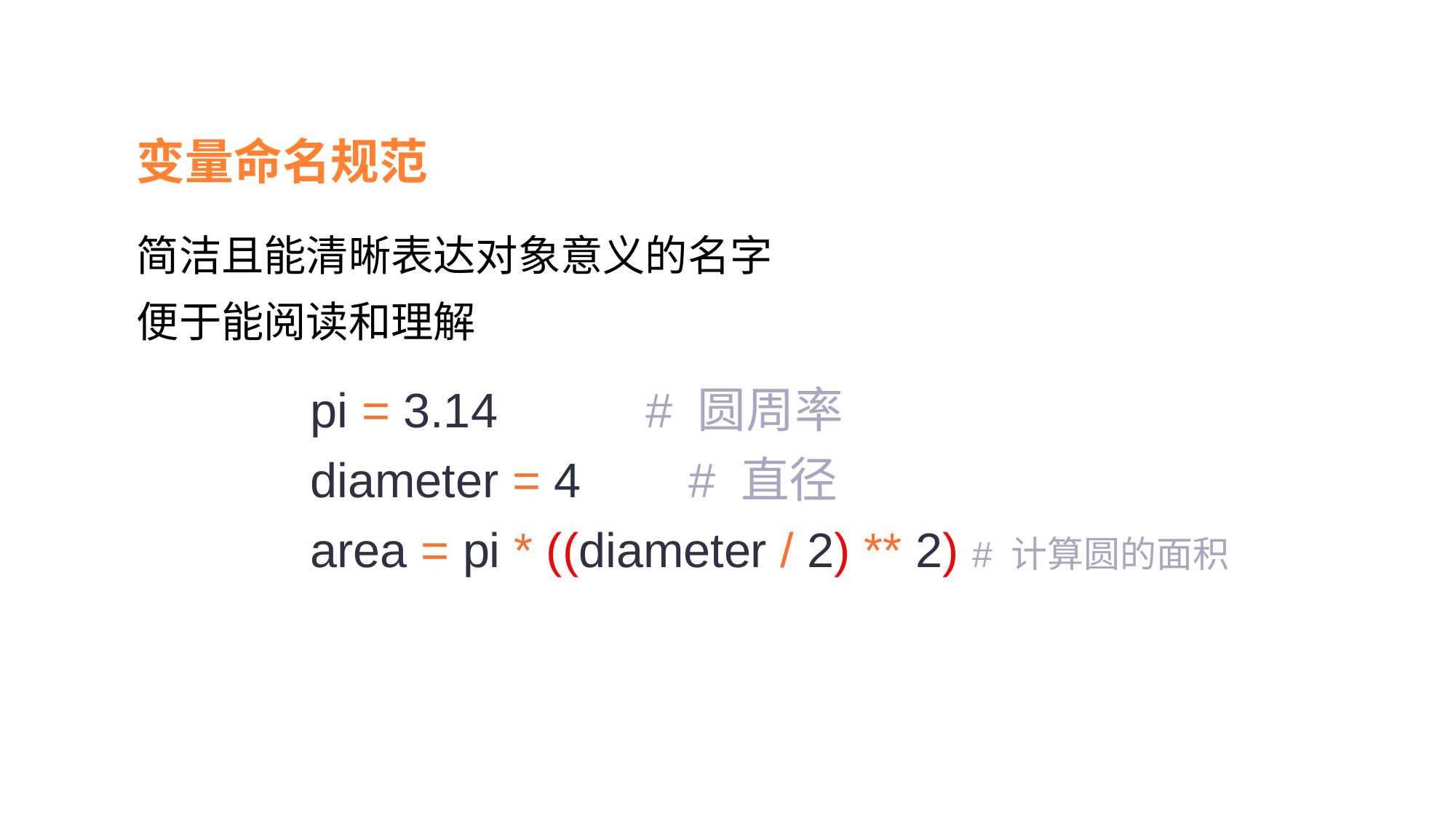

变量命名规范
简洁且能清晰表达对象意义的名字
便于能阅读和理解
pi = 3.14           # 圆周率
diameter = 4        # 直径
area = pi * ((diameter / 2) ** 2) # 计算圆的面积